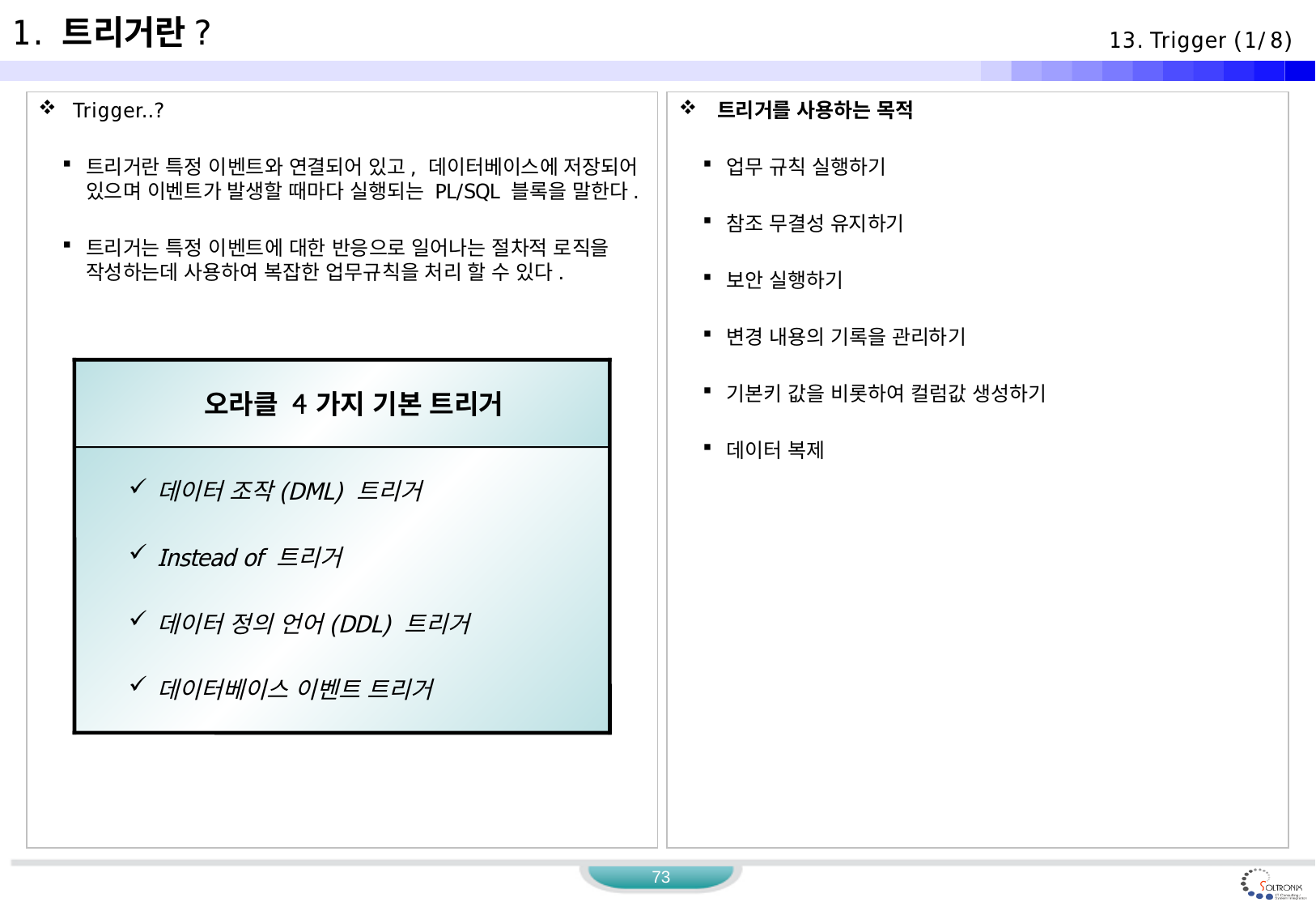

1. 트리거란?
13. Trigger (1/8)
 Trigger..?

트리거란 특정 이벤트와 연결되어 있고, 데이터베이스에 저장되어 있으며 이벤트가 발생할 때마다 실행되는 PL/SQL 블록을 말한다.

트리거는 특정 이벤트에 대한 반응으로 일어나는 절차적 로직을 작성하는데 사용하여 복잡한 업무규칙을 처리 할 수 있다.

 트리거를 사용하는 목적

업무 규칙 실행하기

참조 무결성 유지하기

보안 실행하기

변경 내용의 기록을 관리하기

기본키 값을 비롯하여 컬럼값 생성하기

데이터 복제

오라클 4가지 기본 트리거

데이터 조작(DML) 트리거

Instead of 트리거

데이터 정의 언어(DDL) 트리거

데이터베이스 이벤트 트리거